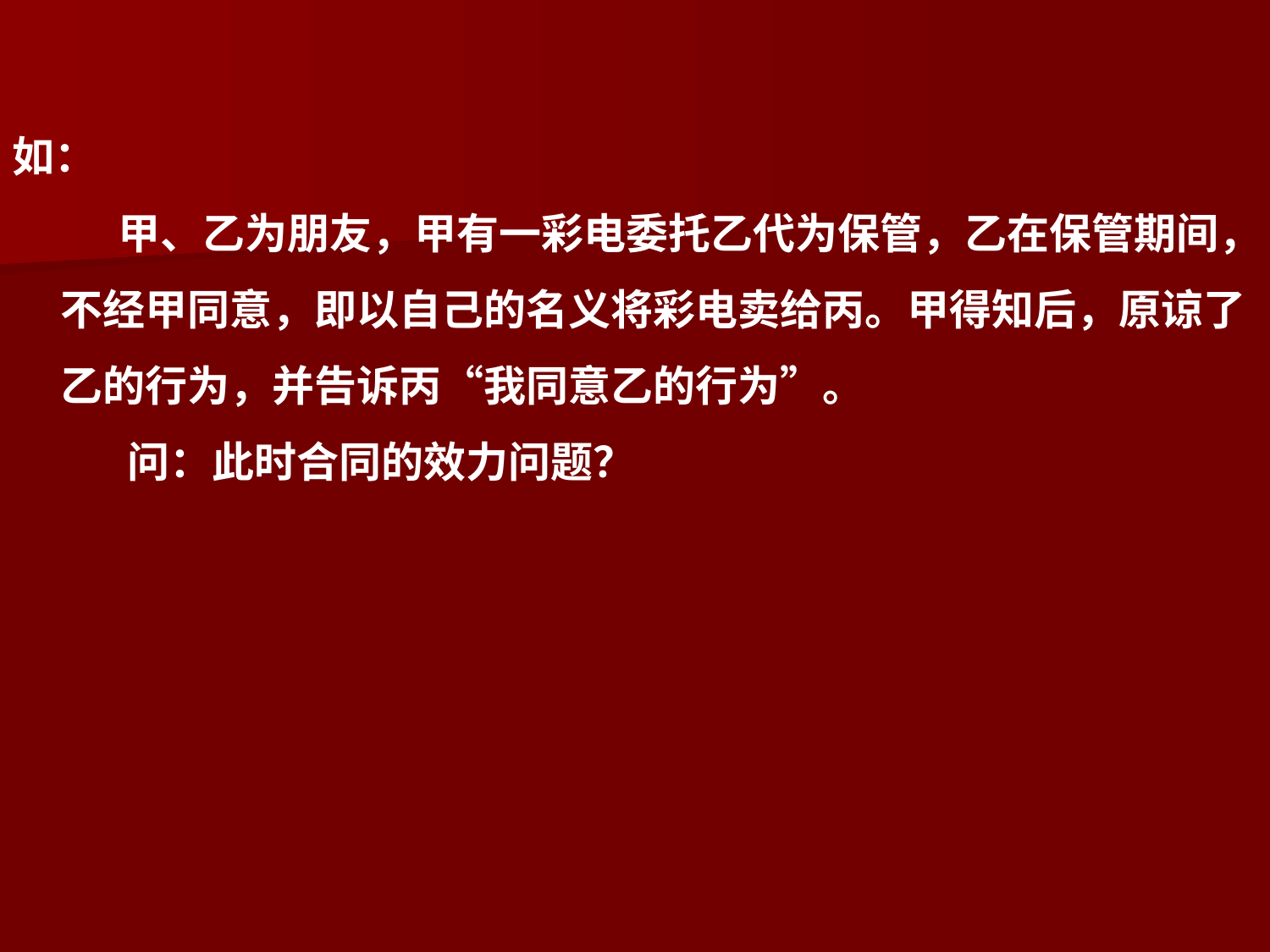

如：
          甲、乙为朋友，甲有一彩电委托乙代为保管，乙在保管期间，不经甲同意，即以自己的名义将彩电卖给丙。甲得知后，原谅了乙的行为，并告诉丙“我同意乙的行为”。
           问：此时合同的效力问题？

28